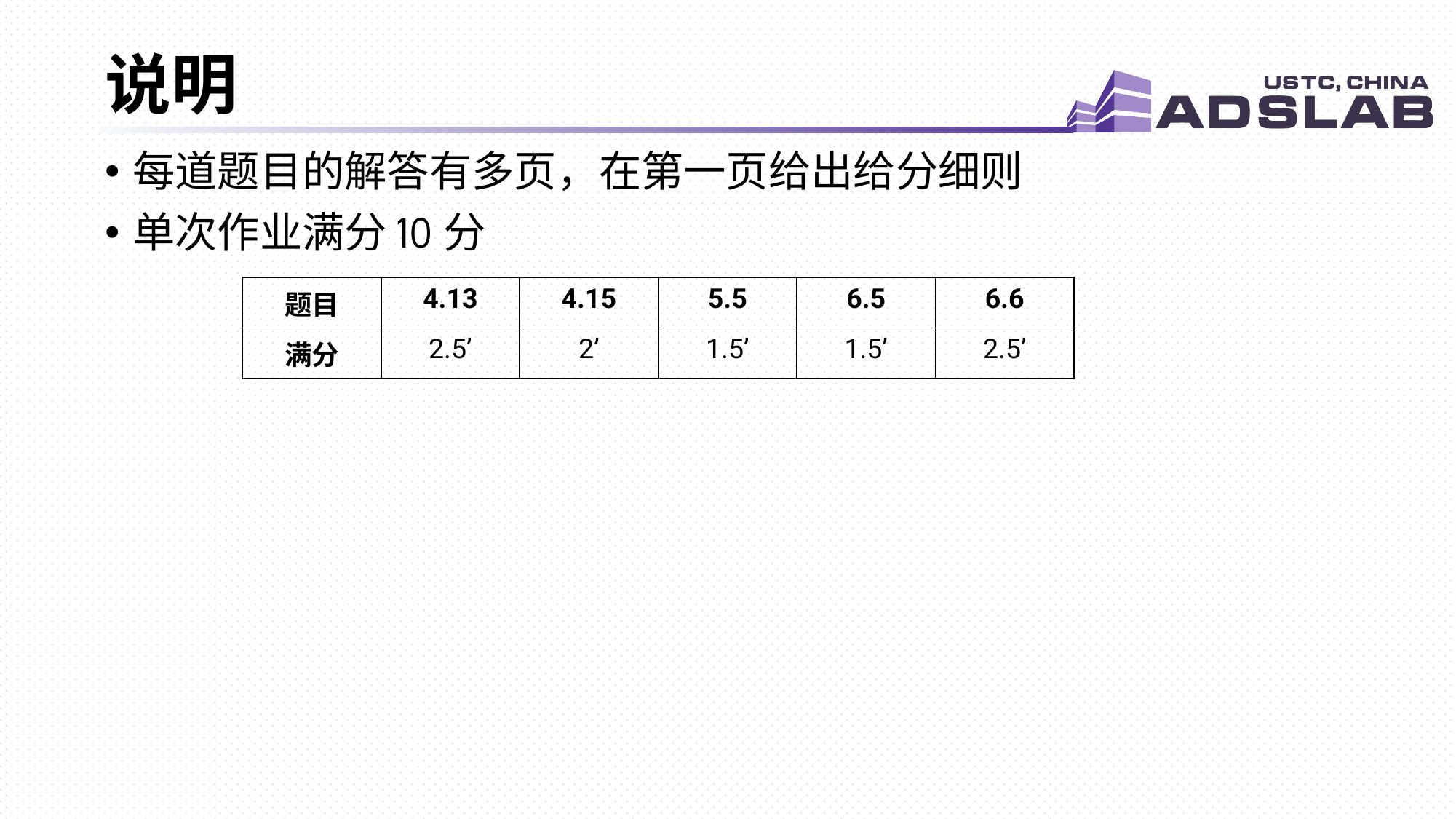

# 说明
每道题目的解答有多页，在第一页给出给分细则
单次作业满分10分

| 题目 | 4.13 | 4.15 | 5.5 | 6.5 | 6.6 |
| --- | --- | --- | --- | --- | --- |
| 满分 | 2.5’ | 2’ | 1.5’ | 1.5’ | 2.5’ |